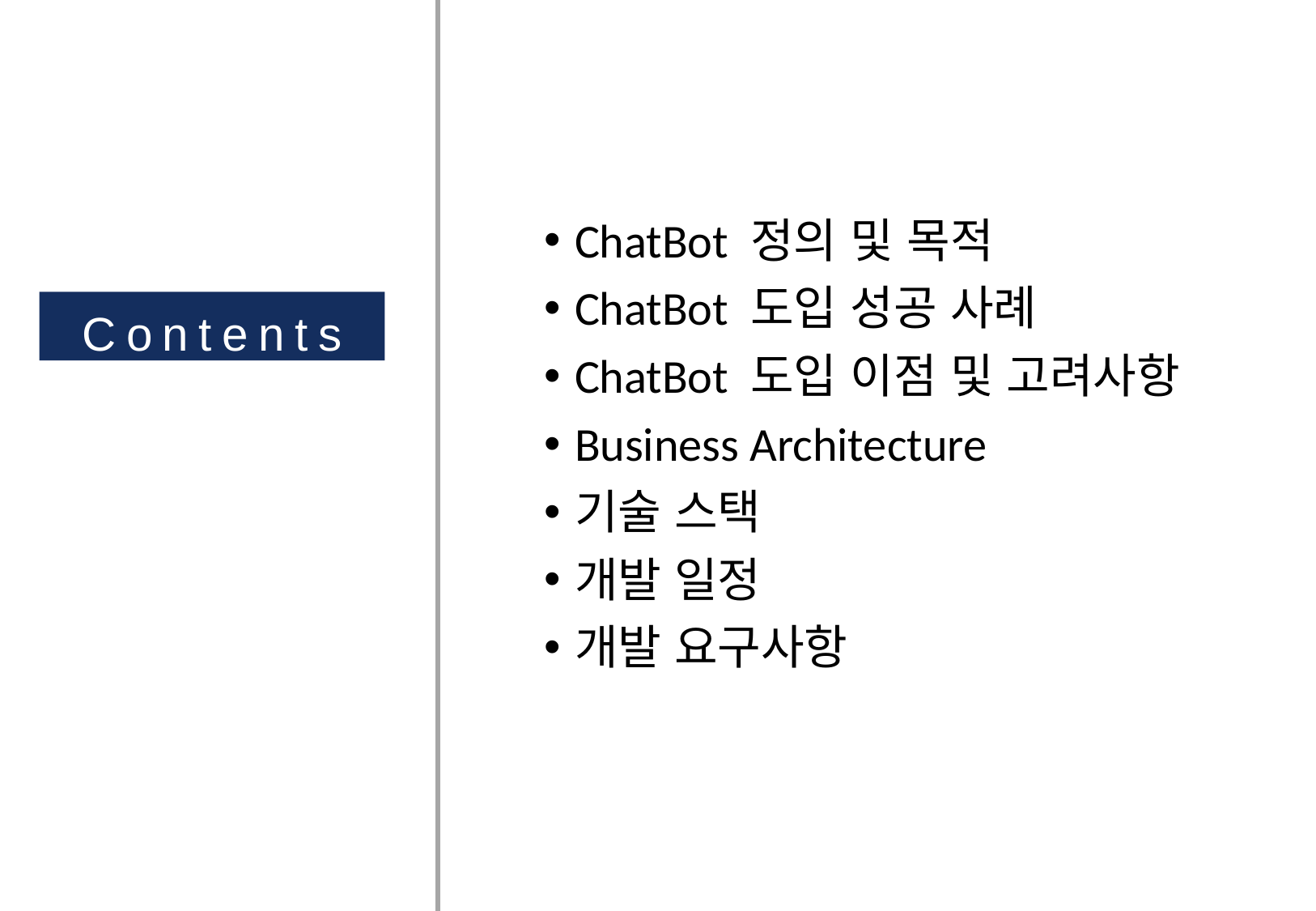

ChatBot 정의 및 목적
ChatBot 도입 성공 사례
ChatBot 도입 이점 및 고려사항
Business Architecture
기술 스택
개발 일정
개발 요구사항